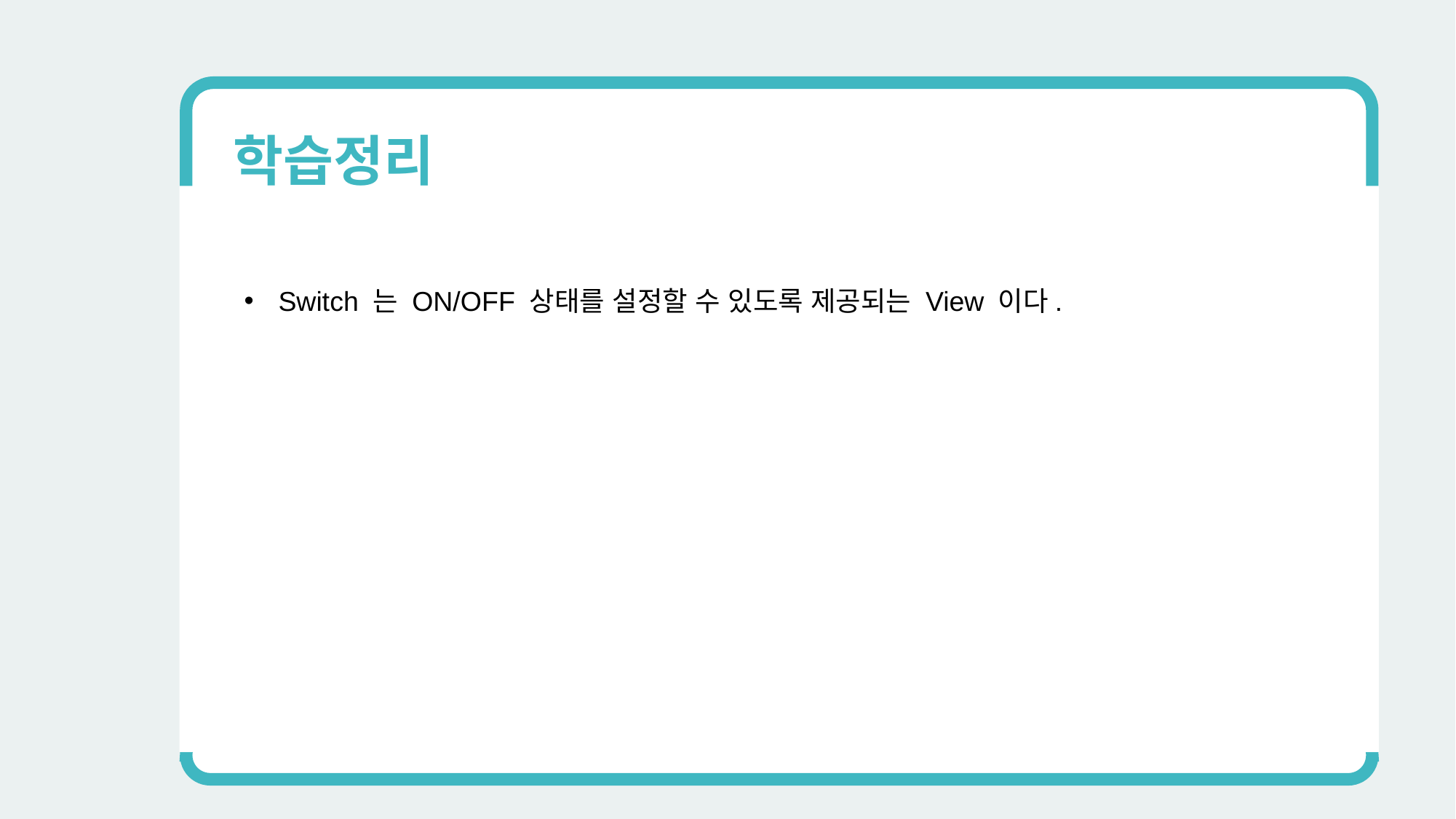

학습정리

Switch 는 ON/OFF 상태를 설정할 수 있도록 제공되는 View 이다.